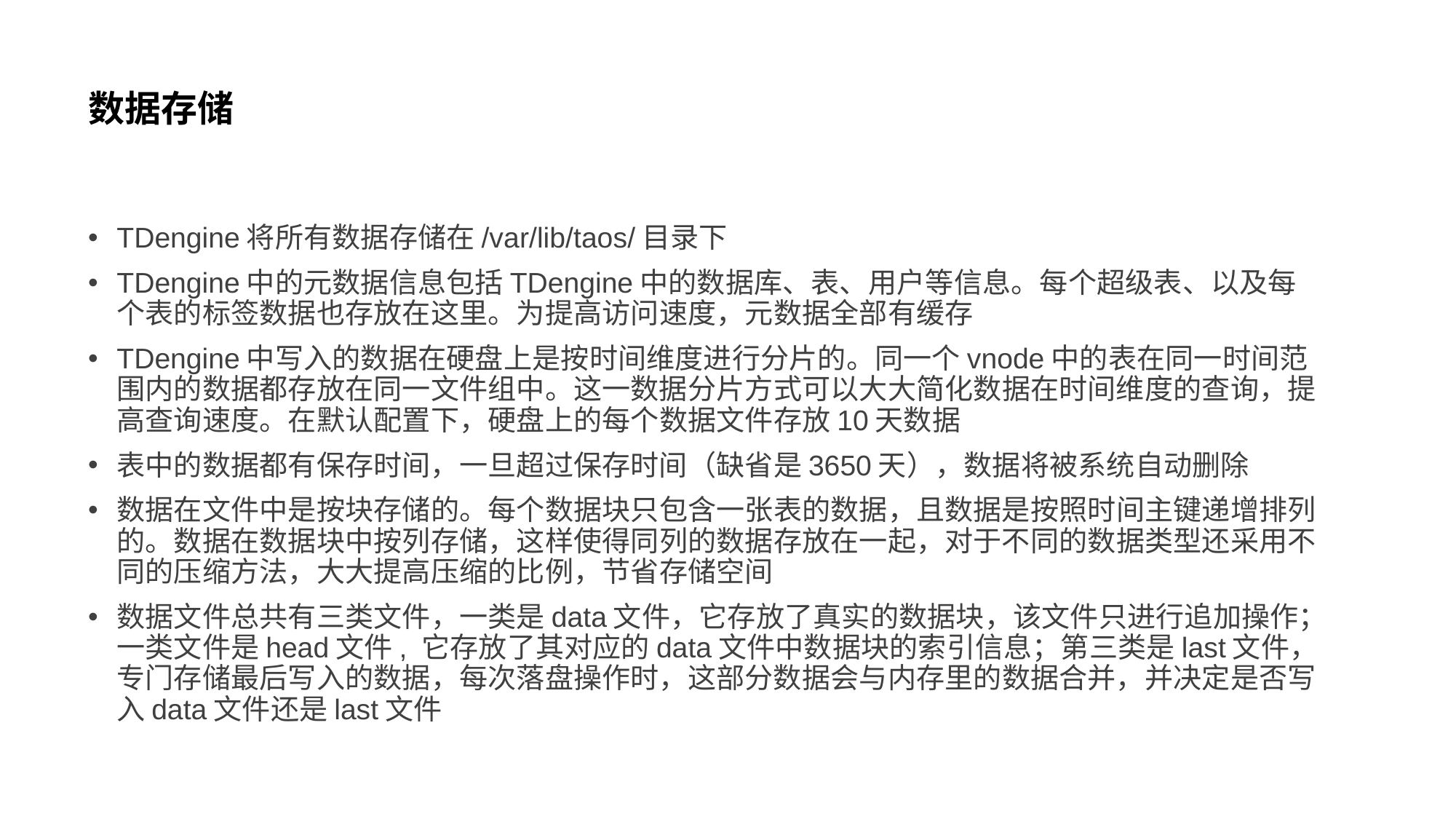

# 数据存储
TDengine将所有数据存储在/var/lib/taos/目录下
TDengine中的元数据信息包括TDengine中的数据库、表、用户等信息。每个超级表、以及每个表的标签数据也存放在这里。为提高访问速度，元数据全部有缓存
TDengine中写入的数据在硬盘上是按时间维度进行分片的。同一个vnode中的表在同一时间范围内的数据都存放在同一文件组中。这一数据分片方式可以大大简化数据在时间维度的查询，提高查询速度。在默认配置下，硬盘上的每个数据文件存放10天数据
表中的数据都有保存时间，一旦超过保存时间（缺省是3650天），数据将被系统自动删除
数据在文件中是按块存储的。每个数据块只包含一张表的数据，且数据是按照时间主键递增排列的。数据在数据块中按列存储，这样使得同列的数据存放在一起，对于不同的数据类型还采用不同的压缩方法，大大提高压缩的比例，节省存储空间
数据文件总共有三类文件，一类是data文件，它存放了真实的数据块，该文件只进行追加操作；一类文件是head文件, 它存放了其对应的data文件中数据块的索引信息；第三类是last文件，专门存储最后写入的数据，每次落盘操作时，这部分数据会与内存里的数据合并，并决定是否写入data文件还是last文件